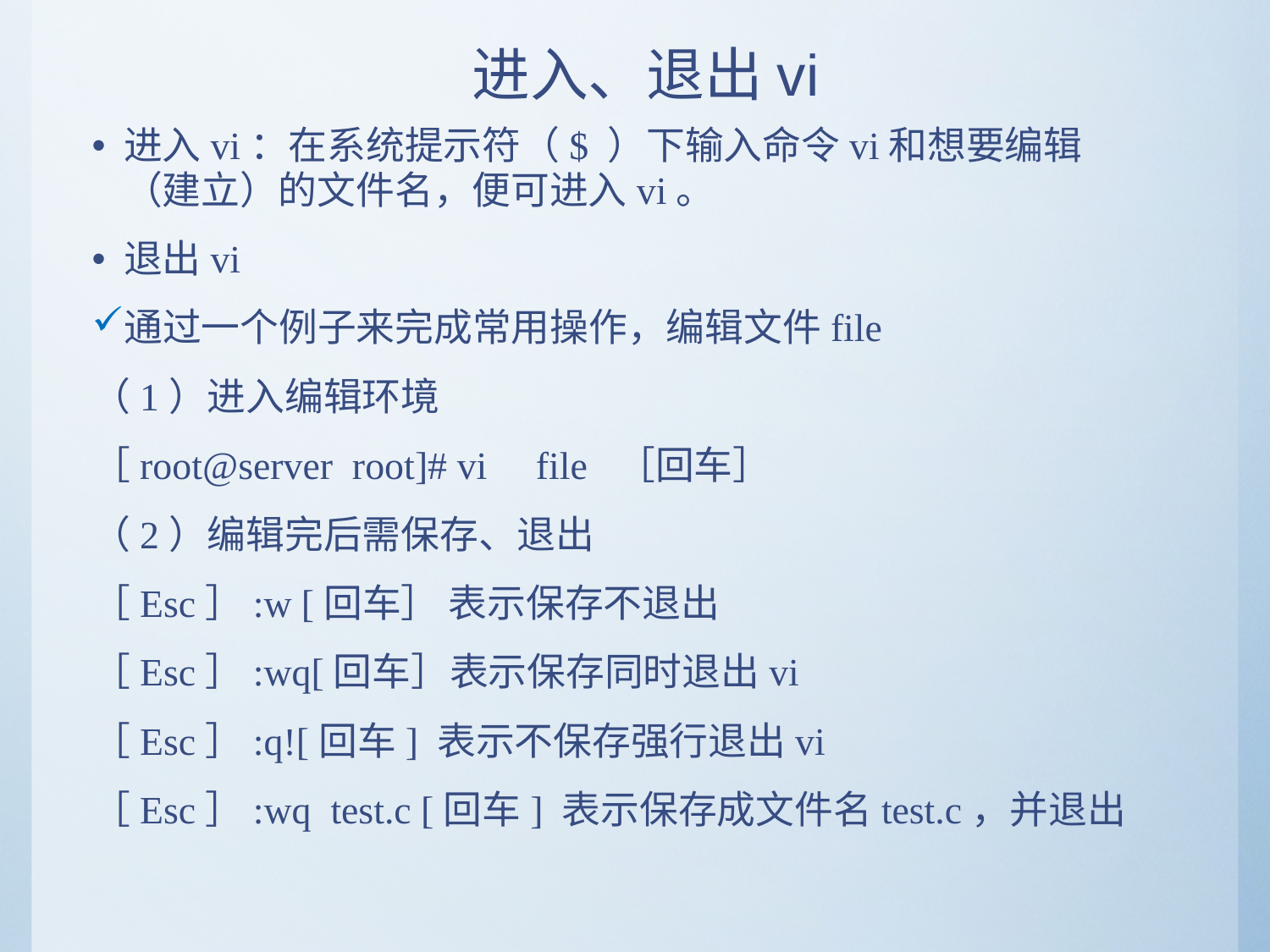

# 进入、退出vi
进入vi：在系统提示符（$ ）下输入命令vi和想要编辑（建立）的文件名，便可进入vi。
退出vi
通过一个例子来完成常用操作，编辑文件file
（1）进入编辑环境
［root@server  root]# vi     file  ［回车］
（2）编辑完后需保存、退出
［Esc］:w [回车］ 表示保存不退出
［Esc］:wq[回车］表示保存同时退出vi
［Esc］:q![回车] 表示不保存强行退出vi
［Esc］:wq  test.c [回车] 表示保存成文件名test.c，并退出